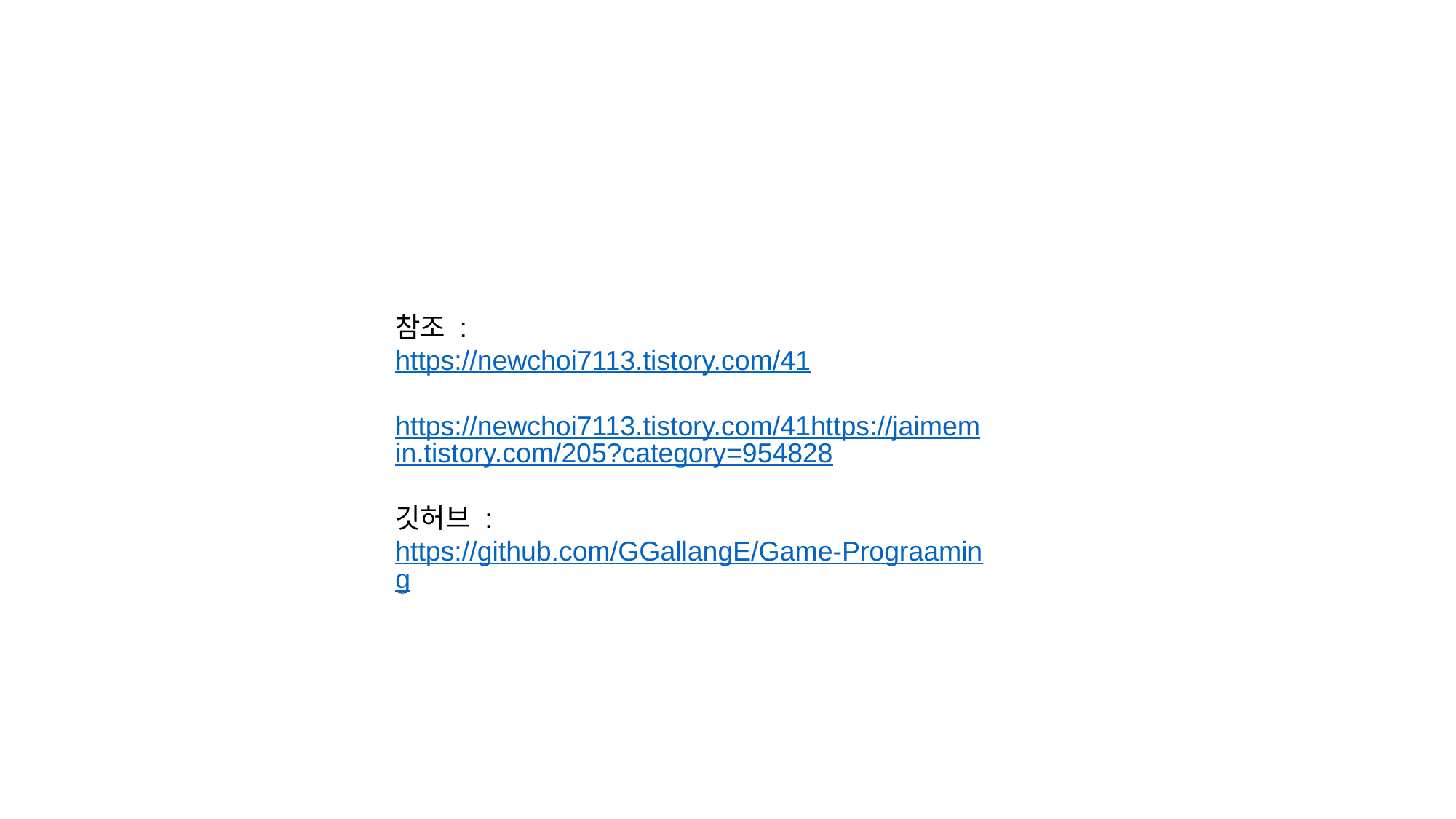

참조 :
https://newchoi7113.tistory.com/41

https://newchoi7113.tistory.com/41https://jaimemin.tistory.com/205?category=954828

깃허브 :
https://github.com/GGallangE/Game-Prograaming